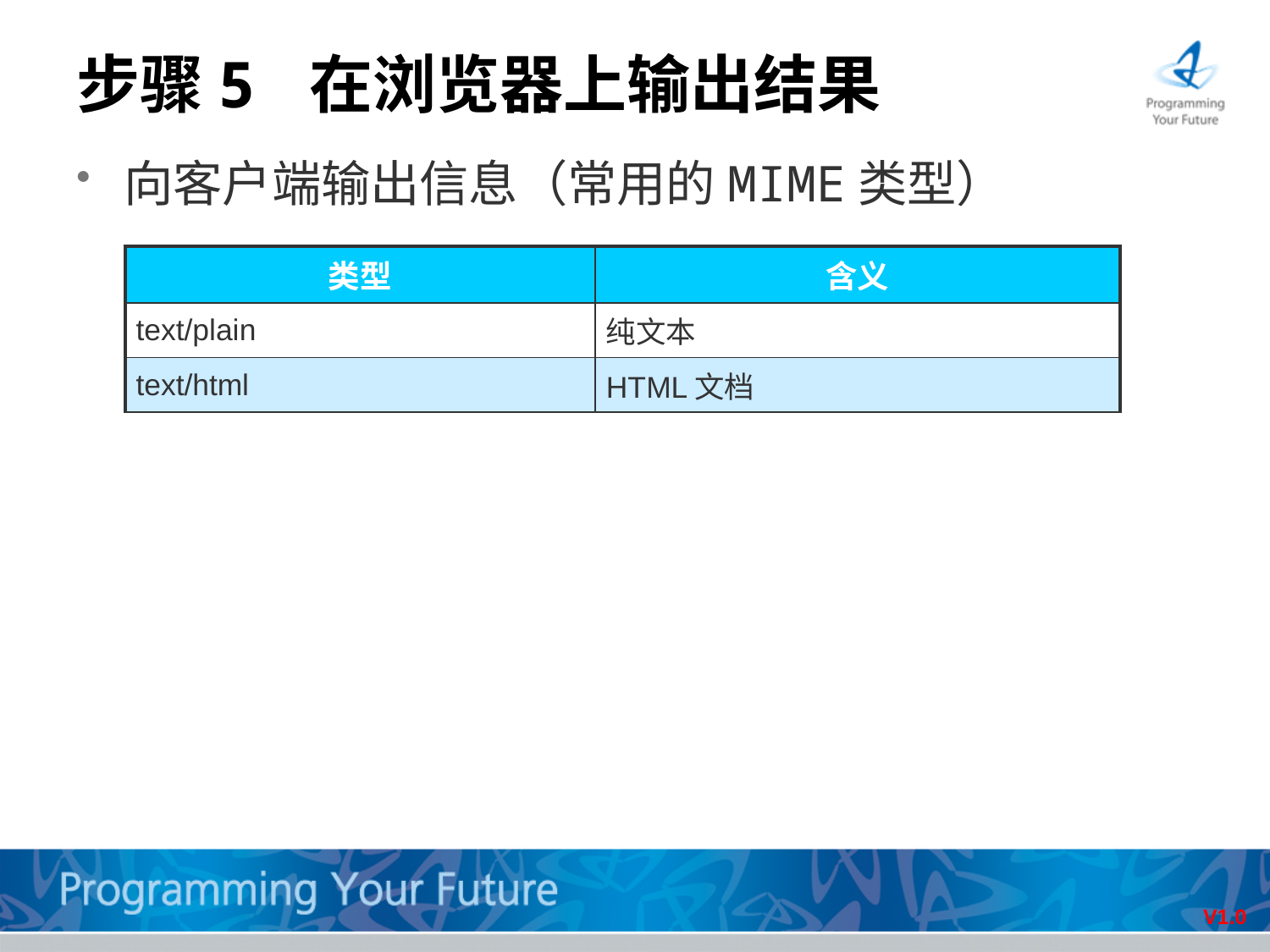

步骤5 在浏览器上输出结果
向客户端输出信息（常用的MIME类型）

| 类型 | 含义 |
| --- | --- |
| text/plain | 纯文本 |
| text/html | HTML文档 |